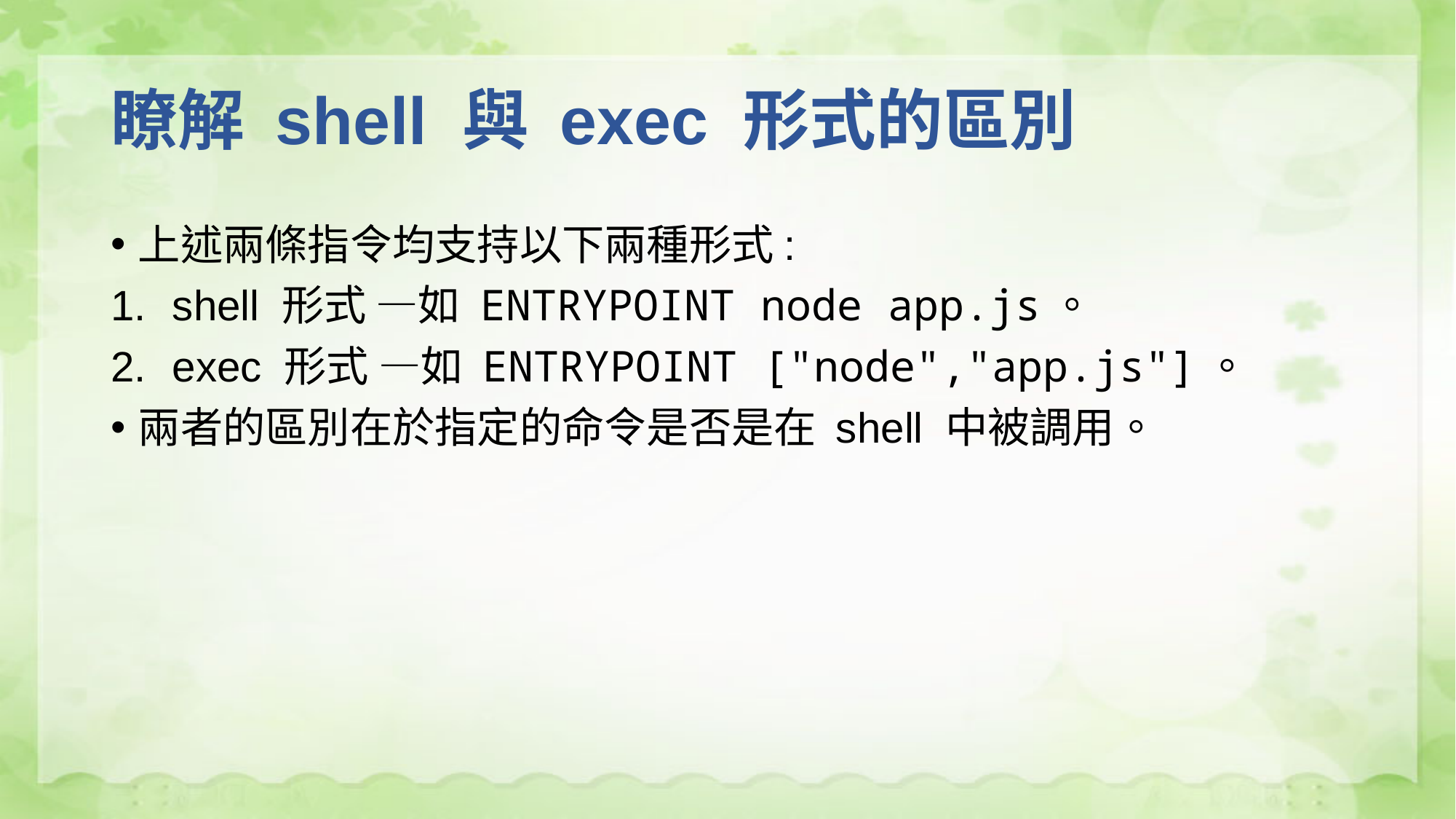

# 瞭解 shell 與 exec 形式的區別
上述兩條指令均支持以下兩種形式:
shell 形式 —如 ENTRYPOINT node app.js。
exec 形式 —如 ENTRYPOINT ["node","app.js"]。
兩者的區別在於指定的命令是否是在 shell 中被調用。